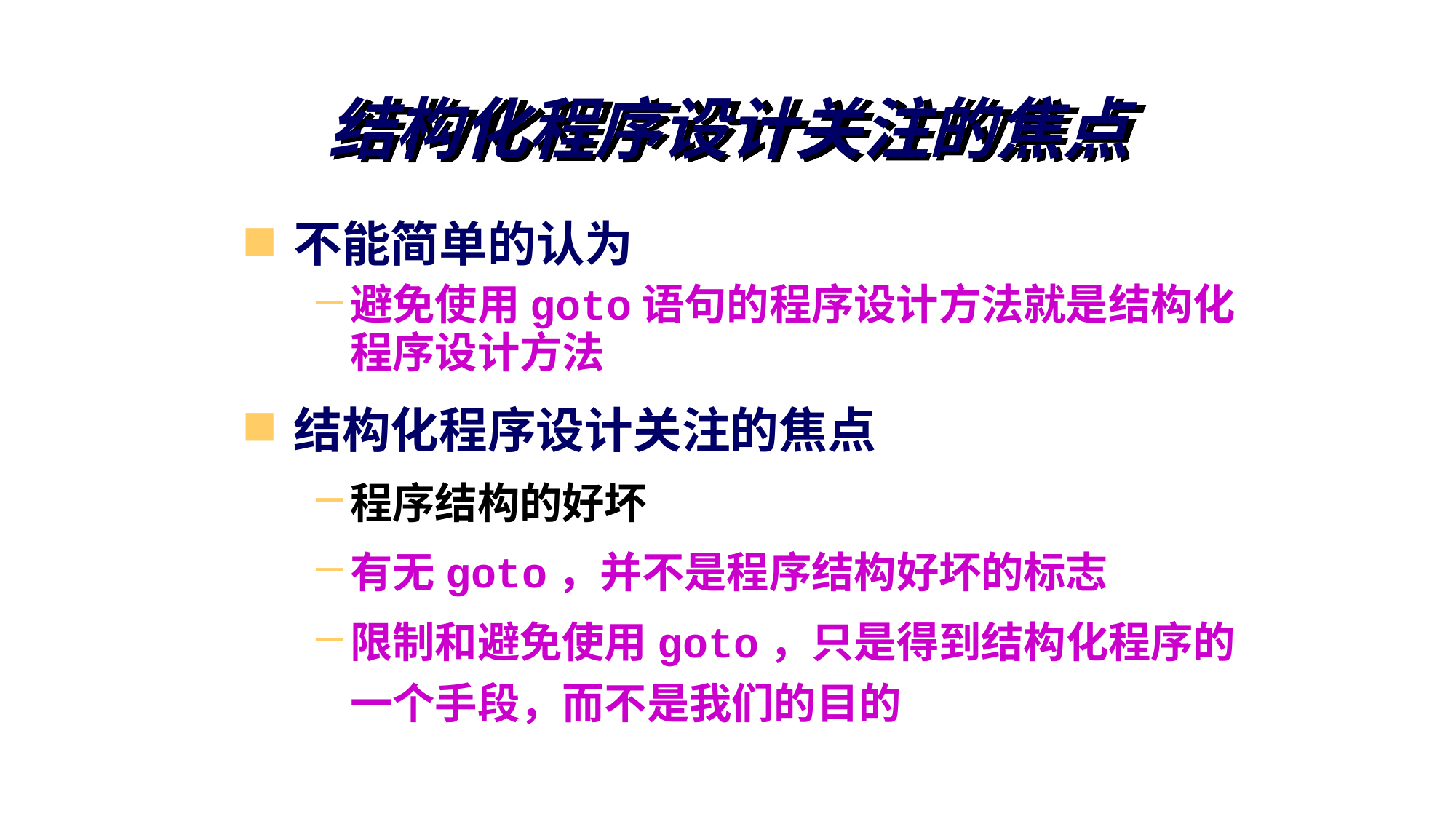

# 结构化程序设计关注的焦点
不能简单的认为
避免使用goto语句的程序设计方法就是结构化程序设计方法
结构化程序设计关注的焦点
程序结构的好坏
有无goto，并不是程序结构好坏的标志
限制和避免使用goto，只是得到结构化程序的一个手段，而不是我们的目的